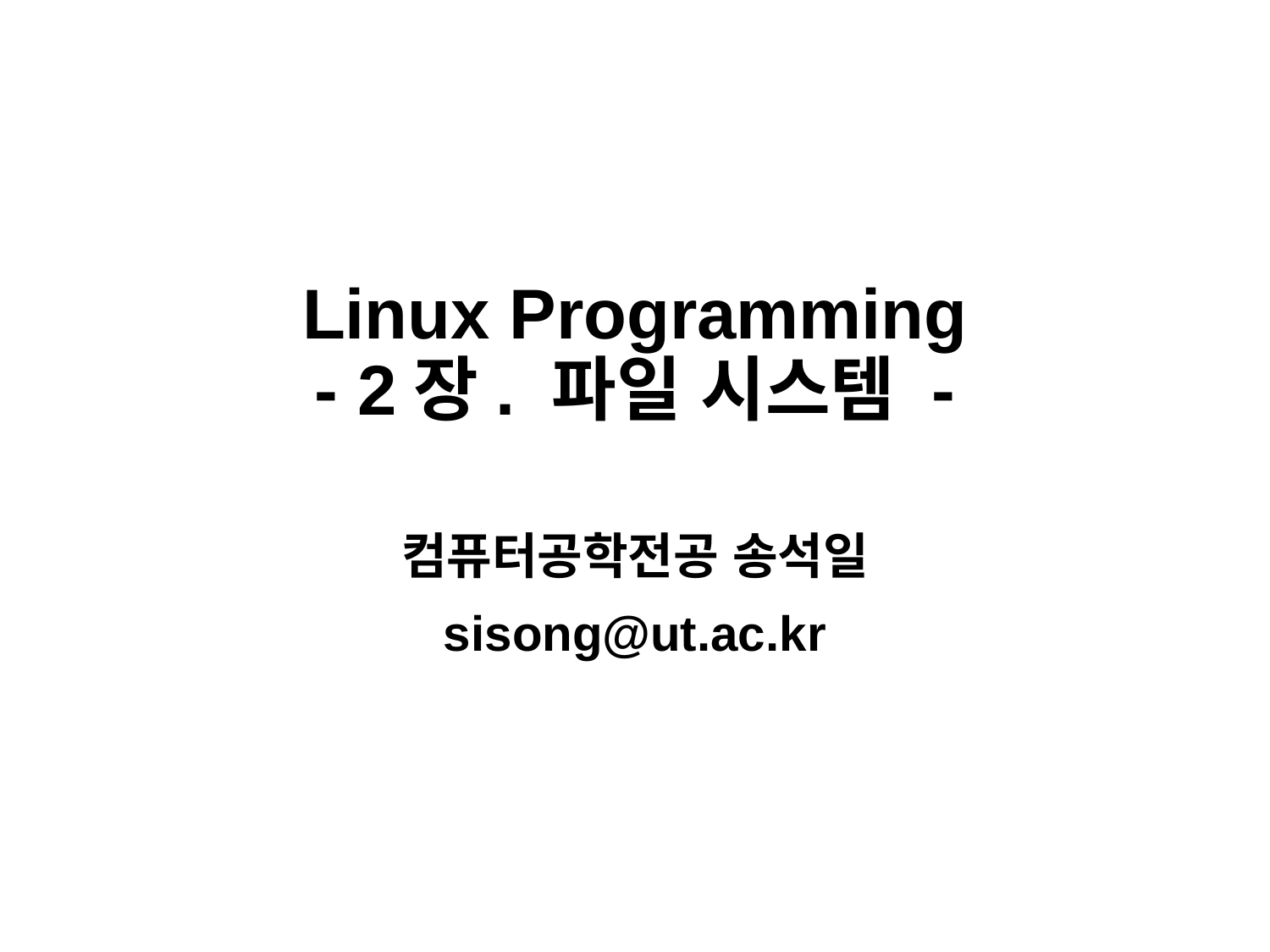

# Linux Programming - 2장. 파일 시스템 -
컴퓨터공학전공 송석일
sisong@ut.ac.kr